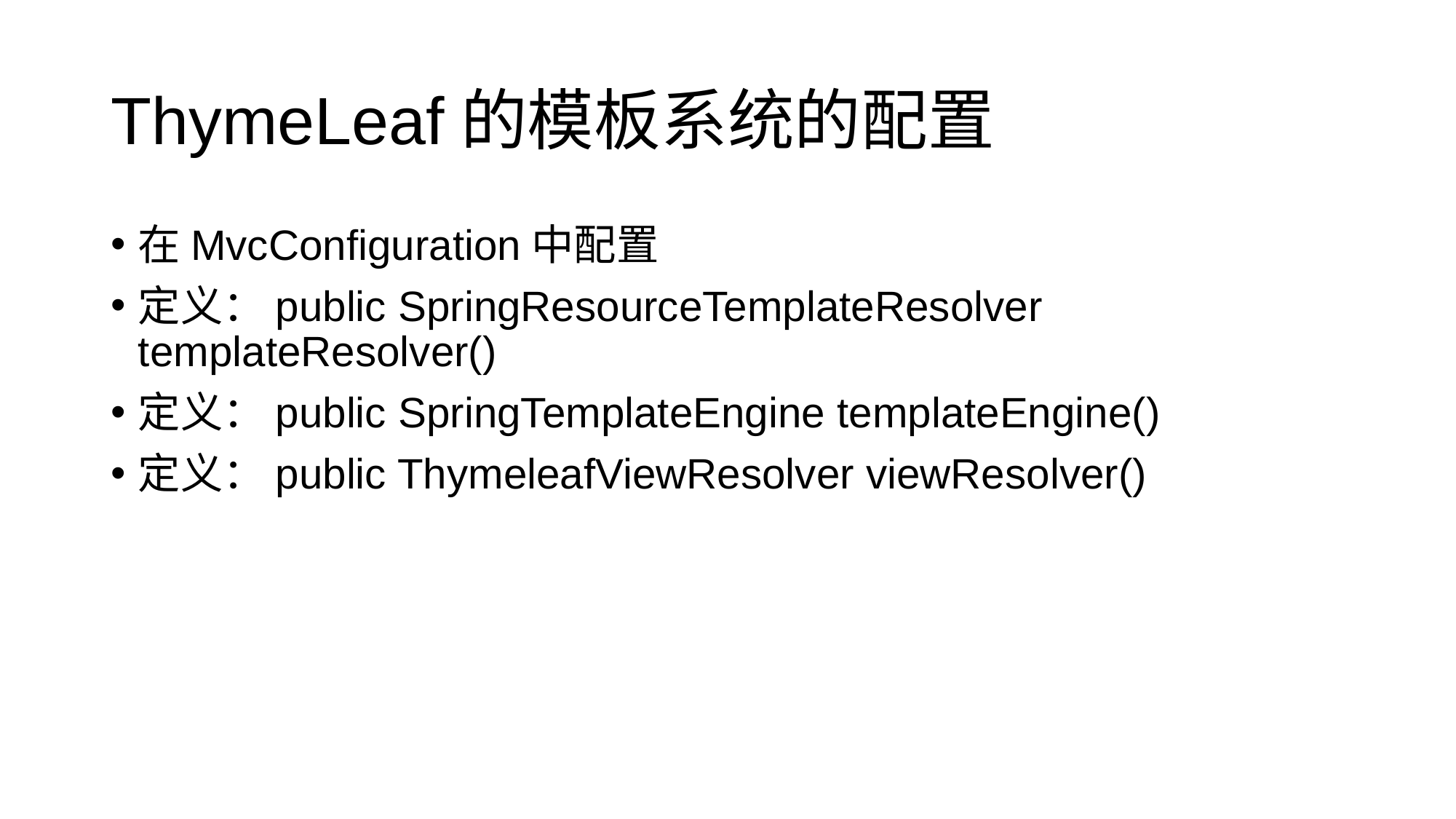

# ThymeLeaf的模板系统的配置
在MvcConfiguration中配置
定义：public SpringResourceTemplateResolver templateResolver()
定义：public SpringTemplateEngine templateEngine()
定义：public ThymeleafViewResolver viewResolver()